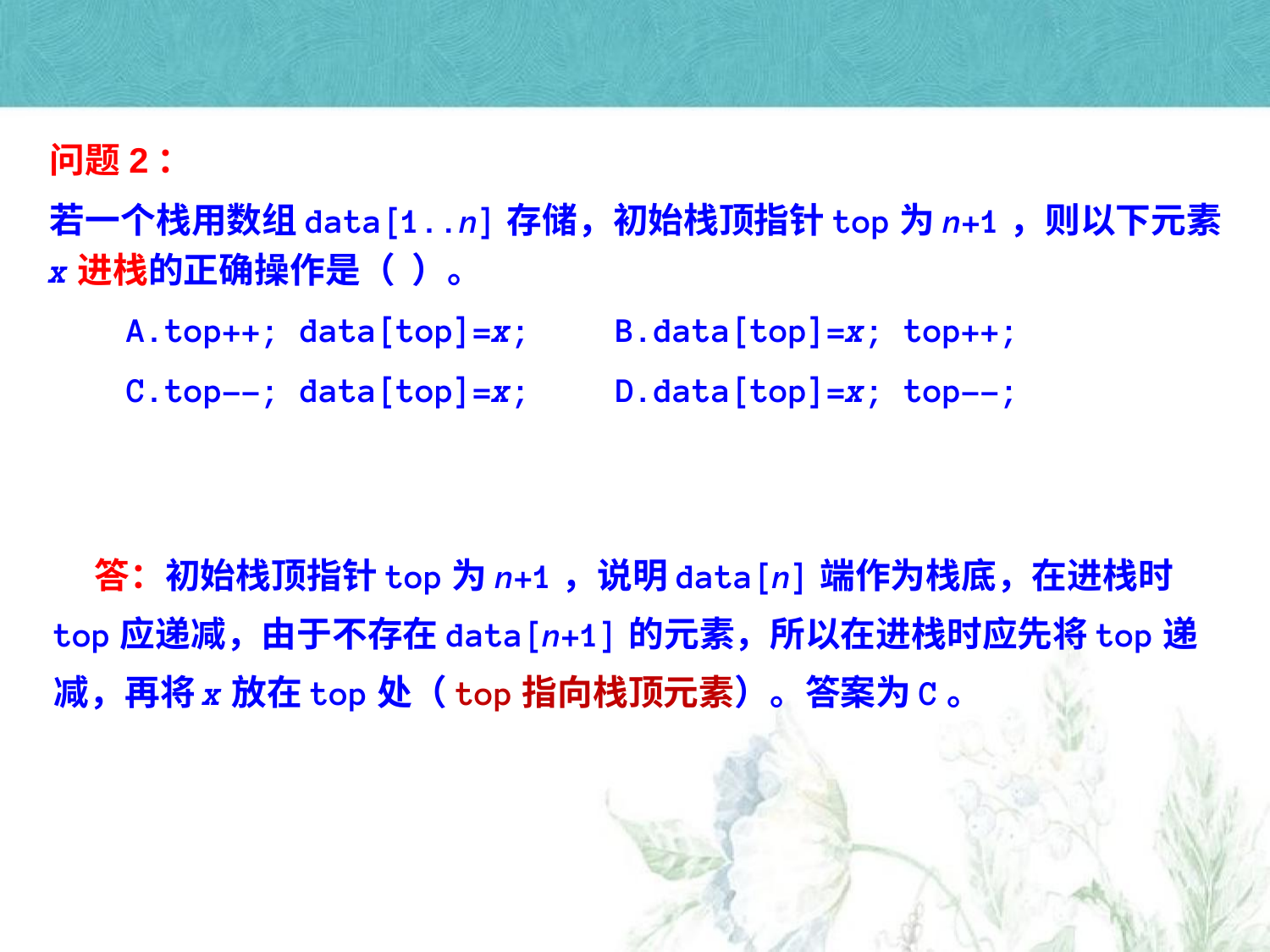

问题2：
若一个栈用数组data[1..n]存储，初始栈顶指针top为n+1，则以下元素x进栈的正确操作是（  ）。
    A.top++; data[top]=x;	   B.data[top]=x; top++;
    C.top--; data[top]=x;	   D.data[top]=x; top--;
    答：初始栈顶指针top为n+1，说明data[n]端作为栈底，在进栈时top应递减，由于不存在data[n+1]的元素，所以在进栈时应先将top递减，再将x放在top处（top指向栈顶元素）。答案为C。